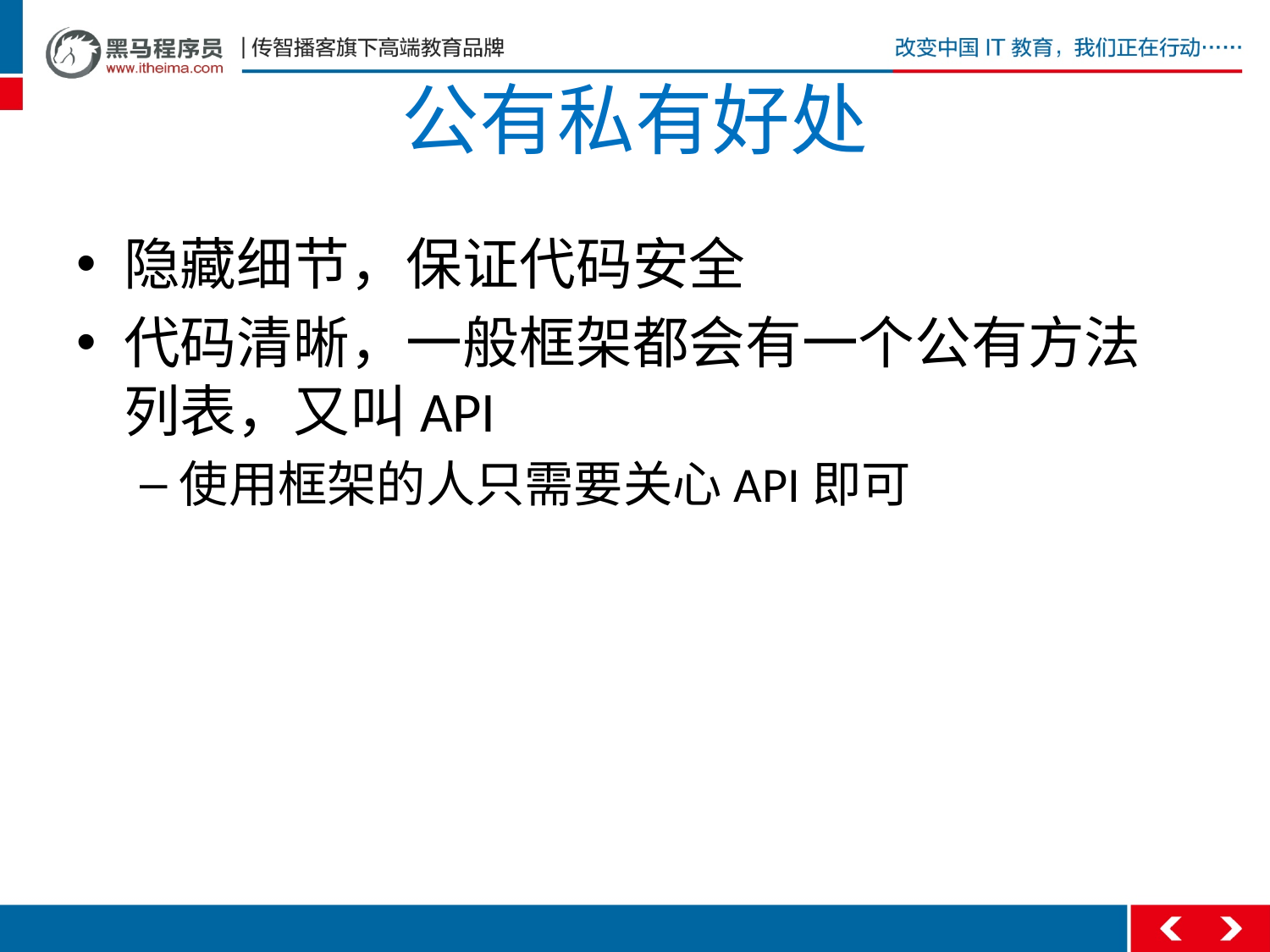

# 公有私有好处
隐藏细节，保证代码安全
代码清晰，一般框架都会有一个公有方法列表，又叫API
使用框架的人只需要关心API即可